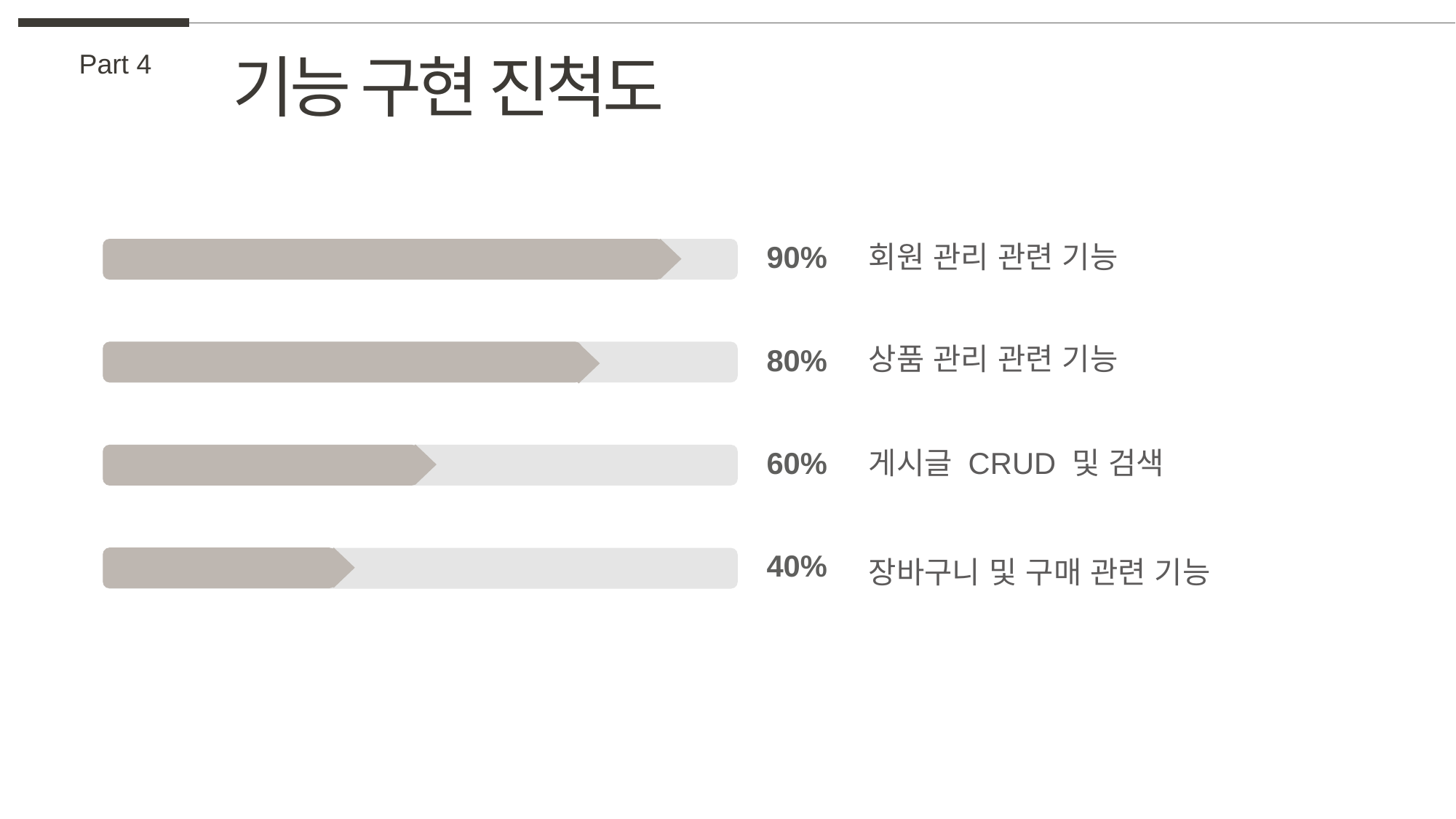

기능 구현 진척도
Part 4
90%
회원 관리 관련 기능

상품 관리 관련 기능
80%

60%
게시글 CRUD 및 검색

40%

장바구니 및 구매 관련 기능